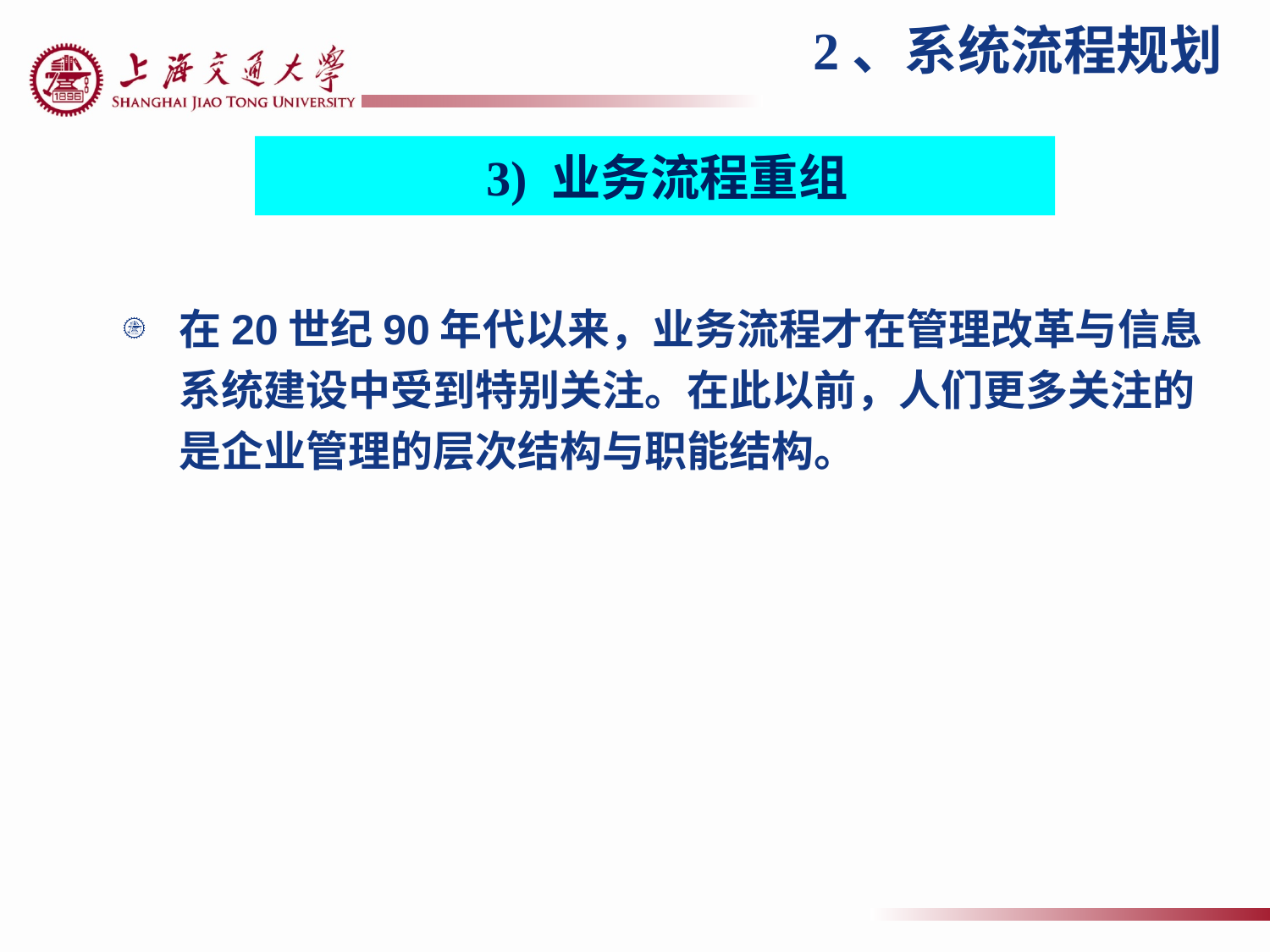

2、系统流程规划
  3) 业务流程重组
在20世纪90年代以来，业务流程才在管理改革与信息系统建设中受到特别关注。在此以前，人们更多关注的是企业管理的层次结构与职能结构。